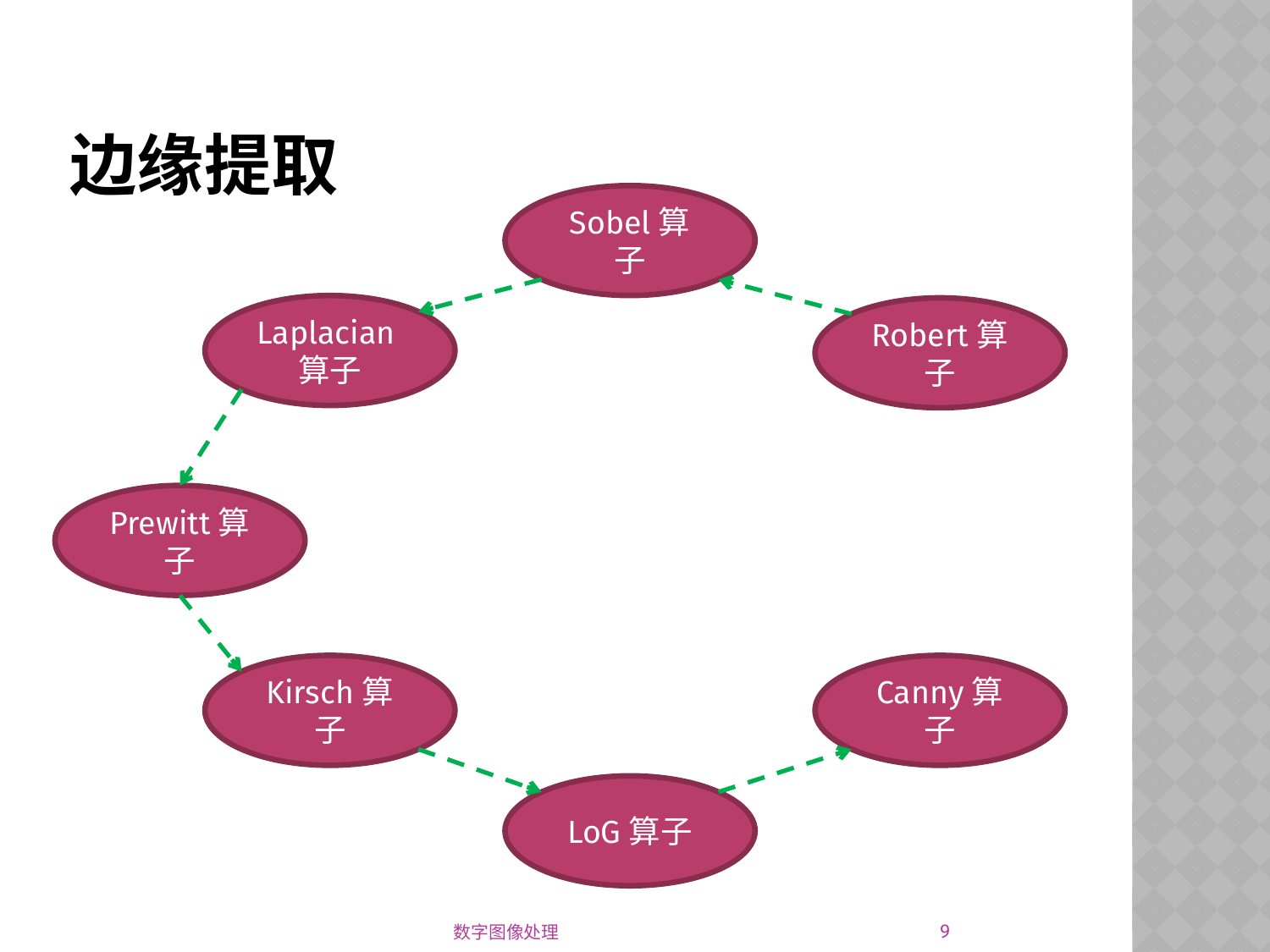

# 边缘提取
Sobel算子
Laplacian算子
Robert算子
Prewitt算子
Kirsch算子
Canny算子
LoG算子
9
数字图像处理